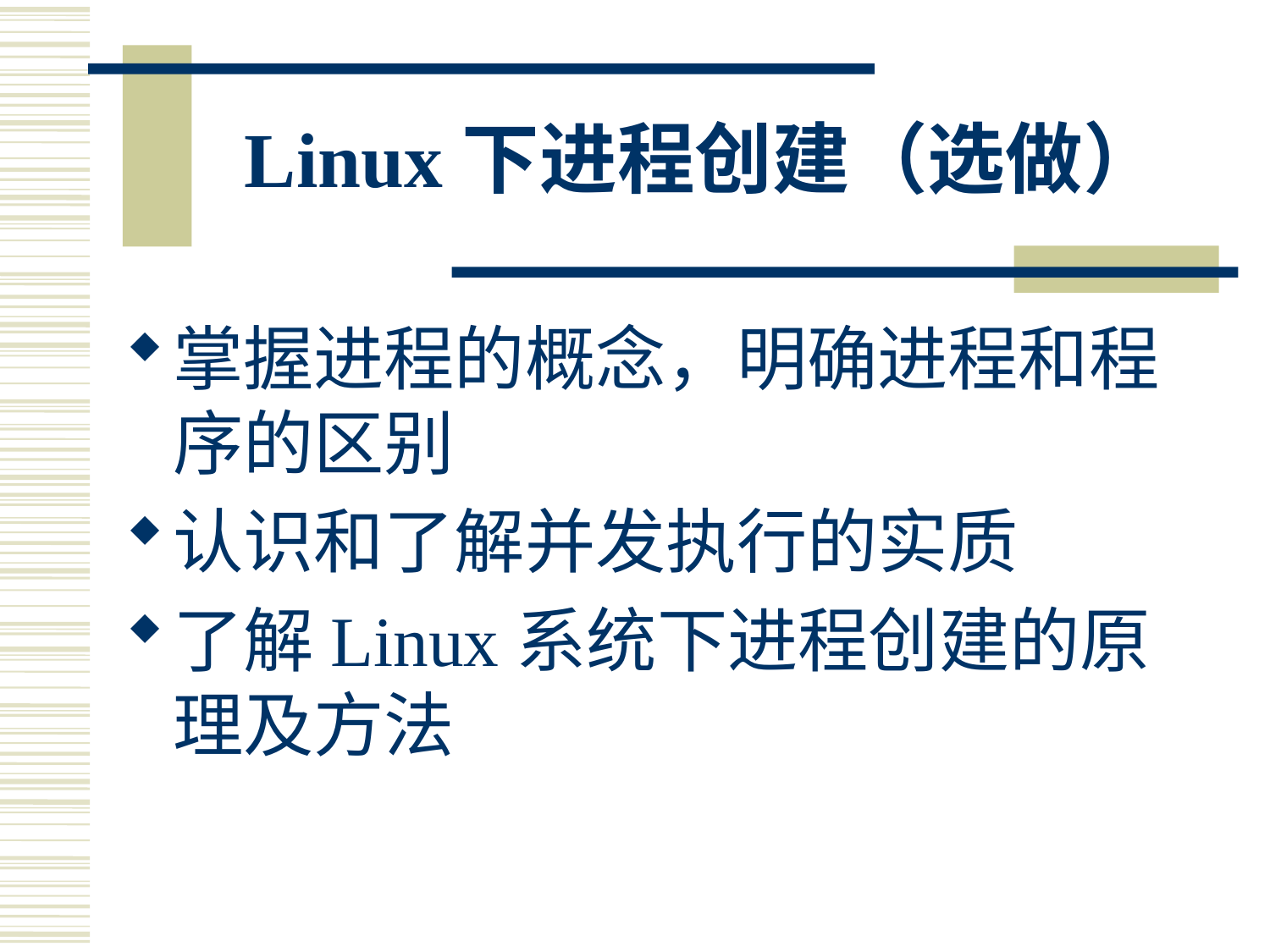

# Linux下进程创建（选做）
掌握进程的概念，明确进程和程序的区别
认识和了解并发执行的实质
了解Linux系统下进程创建的原理及方法